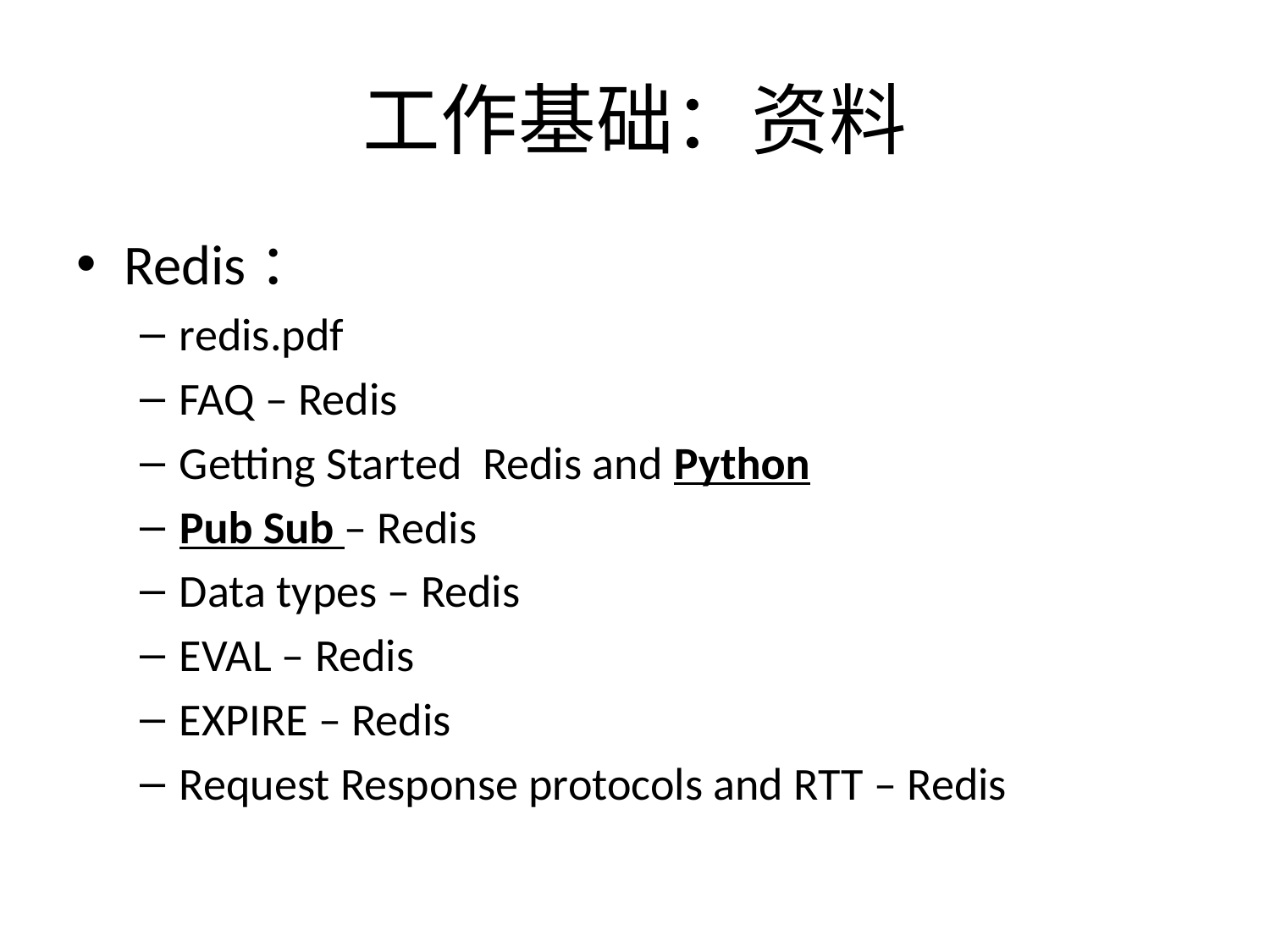

# 工作基础：资料
Redis：
redis.pdf
FAQ – Redis
Getting Started  Redis and Python
Pub Sub – Redis
Data types – Redis
EVAL – Redis
EXPIRE – Redis
Request Response protocols and RTT – Redis